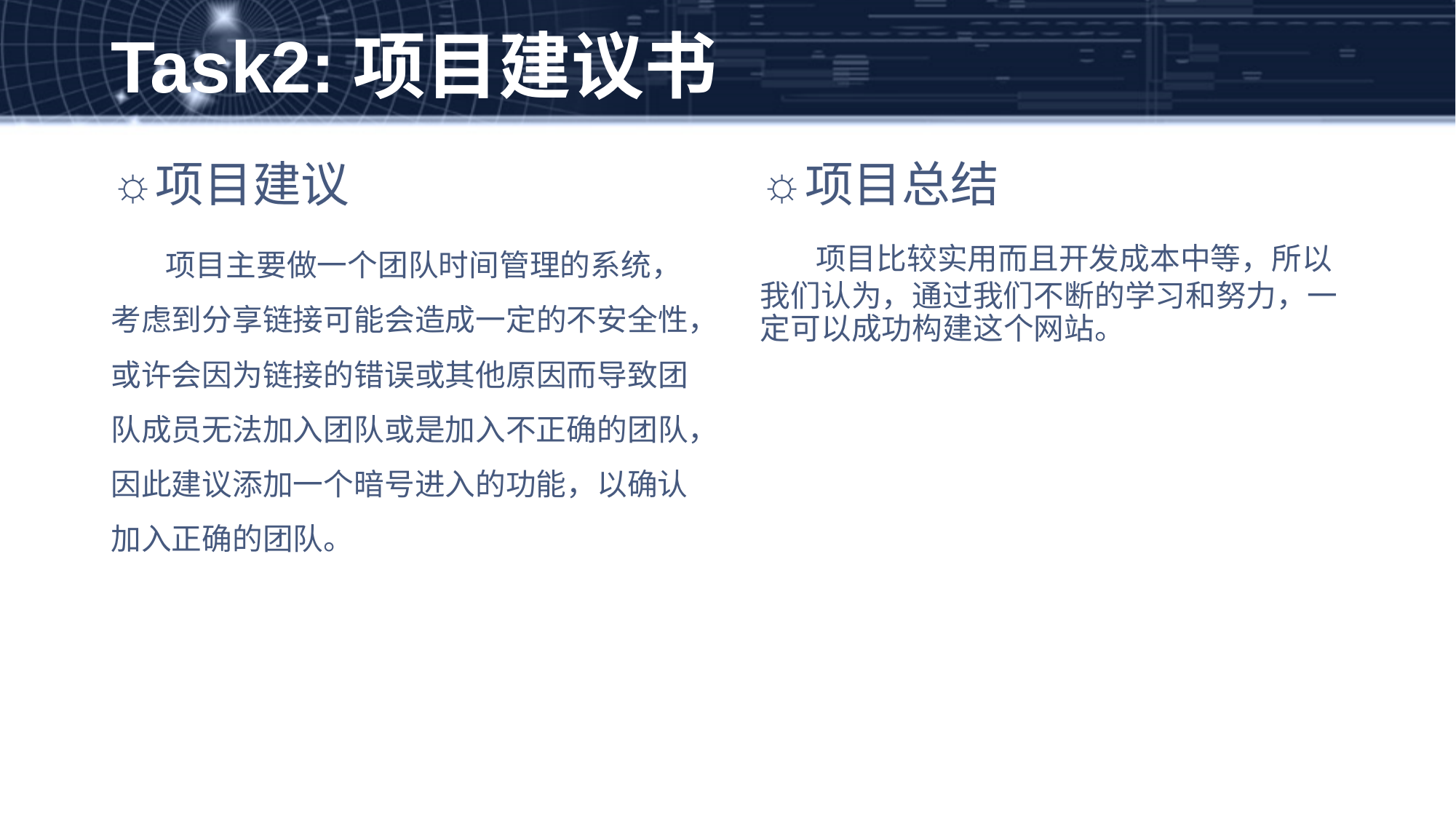

# Task2:项目建议书
项目总结
    项目比较实用而且开发成本中等，所以我们认为，通过我们不断的学习和努力，一定可以成功构建这个网站。
项目建议
       项目主要做一个团队时间管理的系统，考虑到分享链接可能会造成一定的不安全性，或许会因为链接的错误或其他原因而导致团队成员无法加入团队或是加入不正确的团队，因此建议添加一个暗号进入的功能，以确认加入正确的团队。